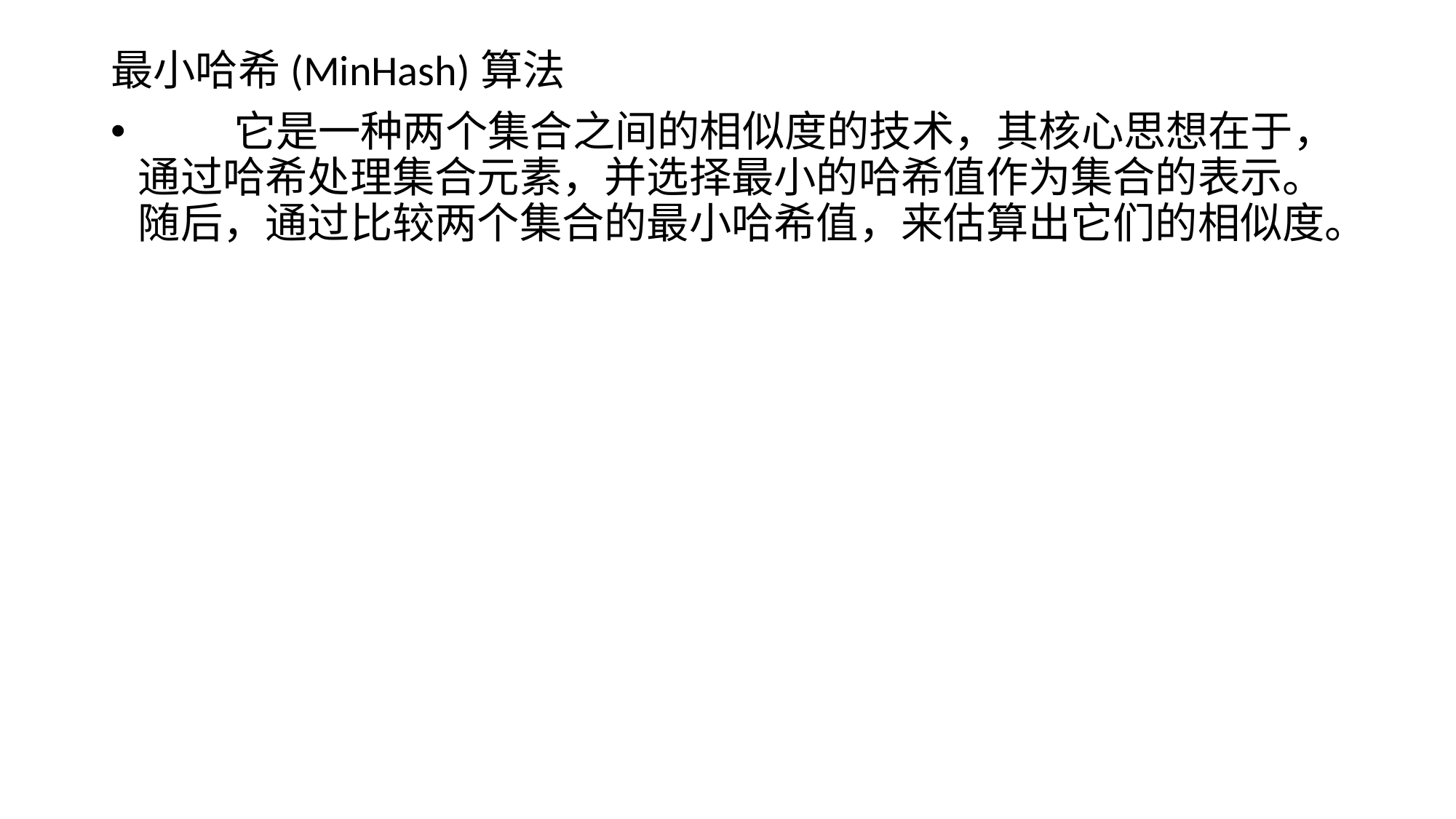

#
最小哈希(MinHash)算法
         它是一种两个集合之间的相似度的技术，其核心思想在于，通过哈希处理集合元素，并选择最小的哈希值作为集合的表示。随后，通过比较两个集合的最小哈希值，来估算出它们的相似度。